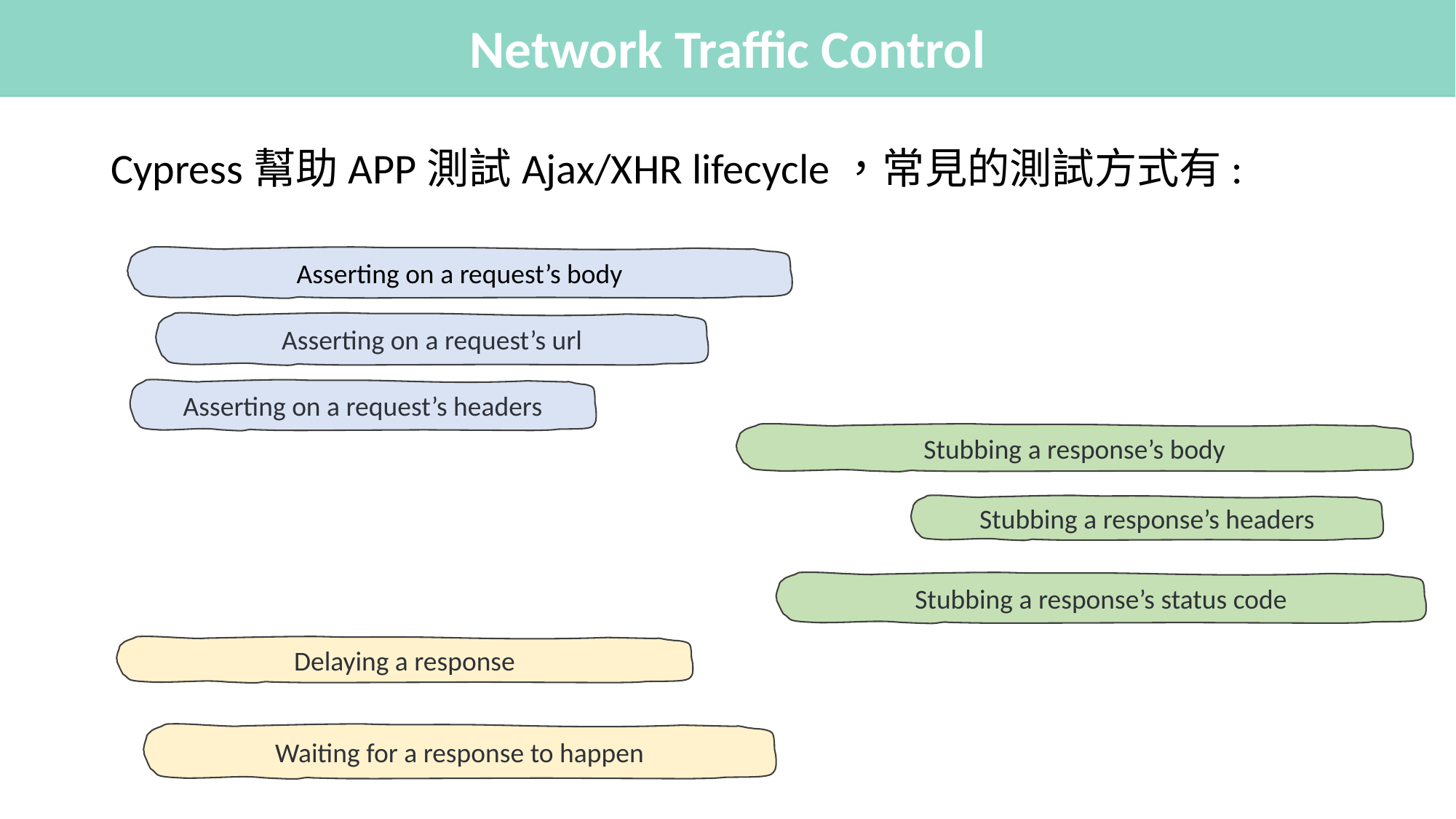

# Network Traffic Control
Cypress幫助APP測試Ajax/XHR lifecycle，常見的測試方式有:
Asserting on a request’s body
Asserting on a request’s url
Asserting on a request’s headers
Stubbing a response’s body
Stubbing a response’s headers
Stubbing a response’s status code
Delaying a response
Waiting for a response to happen